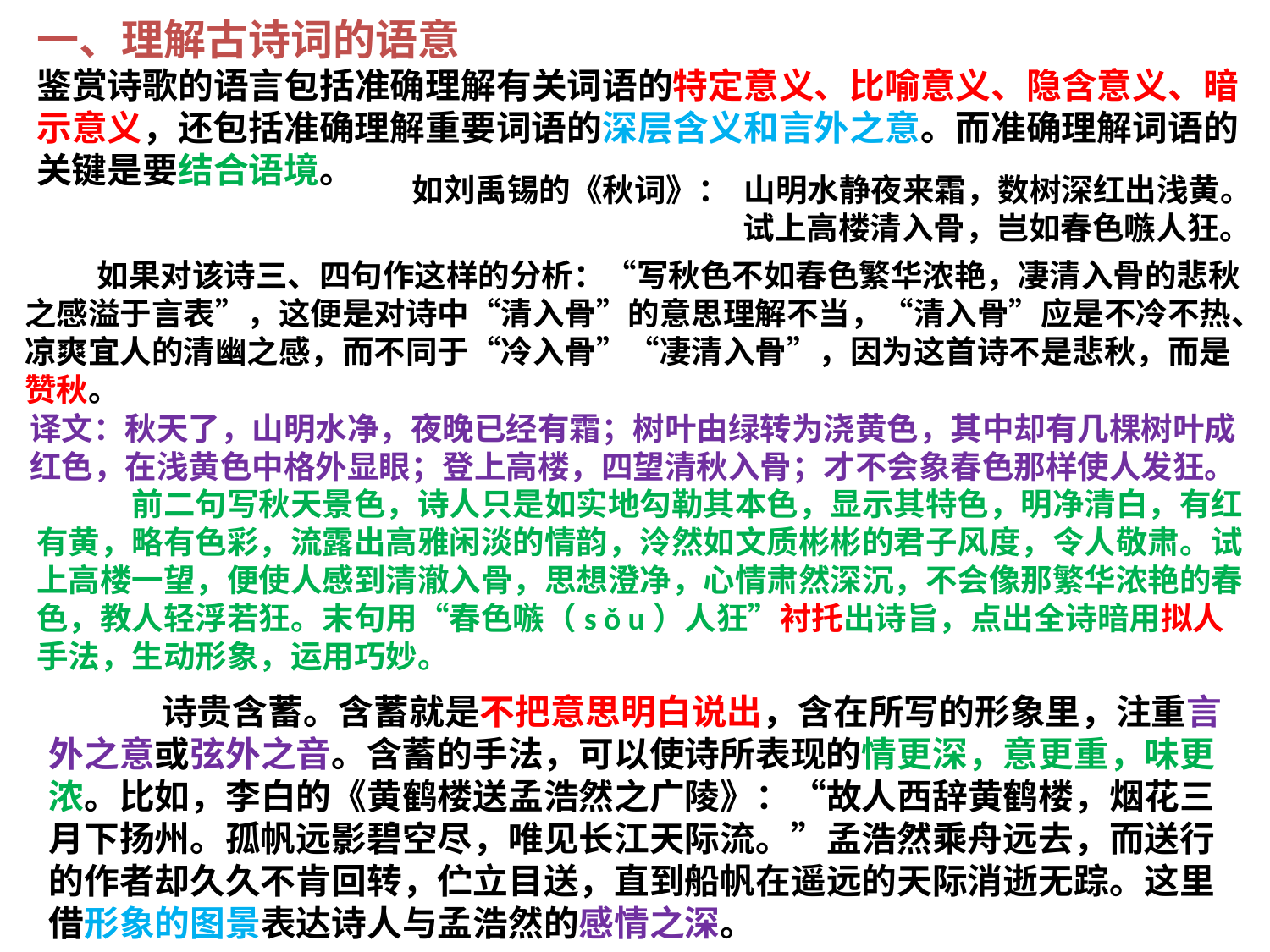

一、理解古诗词的语意
鉴赏诗歌的语言包括准确理解有关词语的特定意义、比喻意义、隐含意义、暗示意义，还包括准确理解重要词语的深层含义和言外之意。而准确理解词语的关键是要结合语境。
 如刘禹锡的《秋词》：  山明水静夜来霜，数树深红出浅黄。
                                               试上高楼清入骨，岂如春色嗾人狂。
         如果对该诗三、四句作这样的分析：“写秋色不如春色繁华浓艳，凄清入骨的悲秋之感溢于言表”，这便是对诗中“清入骨”的意思理解不当，“清入骨”应是不冷不热、凉爽宜人的清幽之感，而不同于“冷入骨”“凄清入骨”，因为这首诗不是悲秋，而是赞秋。
译文：秋天了，山明水净，夜晚已经有霜；树叶由绿转为浇黄色，其中却有几棵树叶成红色，在浅黄色中格外显眼；登上高楼，四望清秋入骨；才不会象春色那样使人发狂。
　　　前二句写秋天景色，诗人只是如实地勾勒其本色，显示其特色，明净清白，有红有黄，略有色彩，流露出高雅闲淡的情韵，泠然如文质彬彬的君子风度，令人敬肃。试上高楼一望，便使人感到清澈入骨，思想澄净，心情肃然深沉，不会像那繁华浓艳的春色，教人轻浮若狂。末句用“春色嗾（s ǒ u）人狂”衬托出诗旨，点出全诗暗用拟人手法，生动形象，运用巧妙。
             诗贵含蓄。含蓄就是不把意思明白说出，含在所写的形象里，注重言外之意或弦外之音。含蓄的手法，可以使诗所表现的情更深，意更重，味更浓。比如，李白的《黄鹤楼送孟浩然之广陵》：“故人西辞黄鹤楼，烟花三月下扬州。孤帆远影碧空尽，唯见长江天际流。”孟浩然乘舟远去，而送行的作者却久久不肯回转，伫立目送，直到船帆在遥远的天际消逝无踪。这里借形象的图景表达诗人与孟浩然的感情之深。